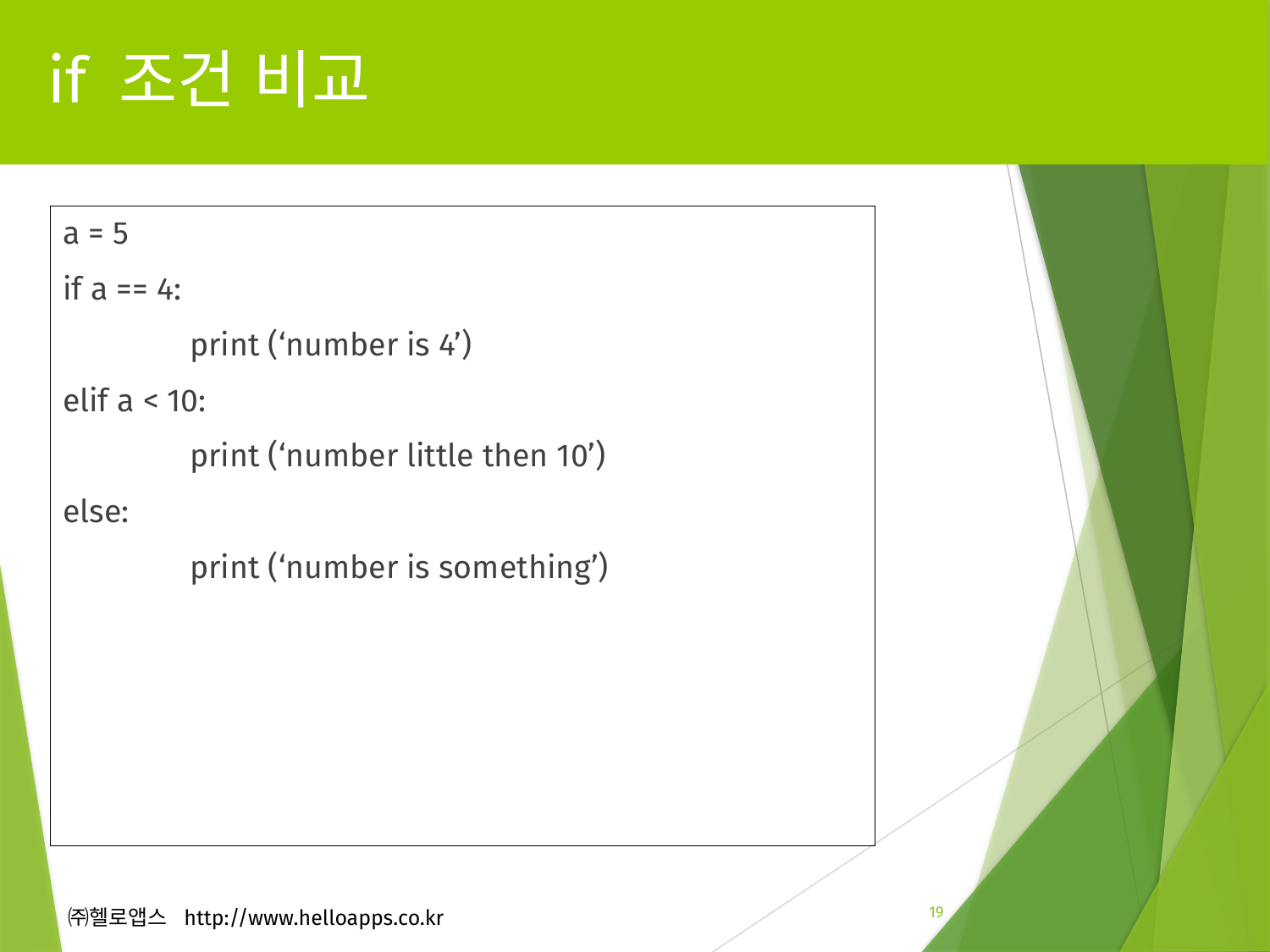

# if 조건 비교
a = 5
if a == 4:
	print (‘number is 4’)
elif a < 10:
	print (‘number little then 10’)
else:
	print (‘number is something’)
19